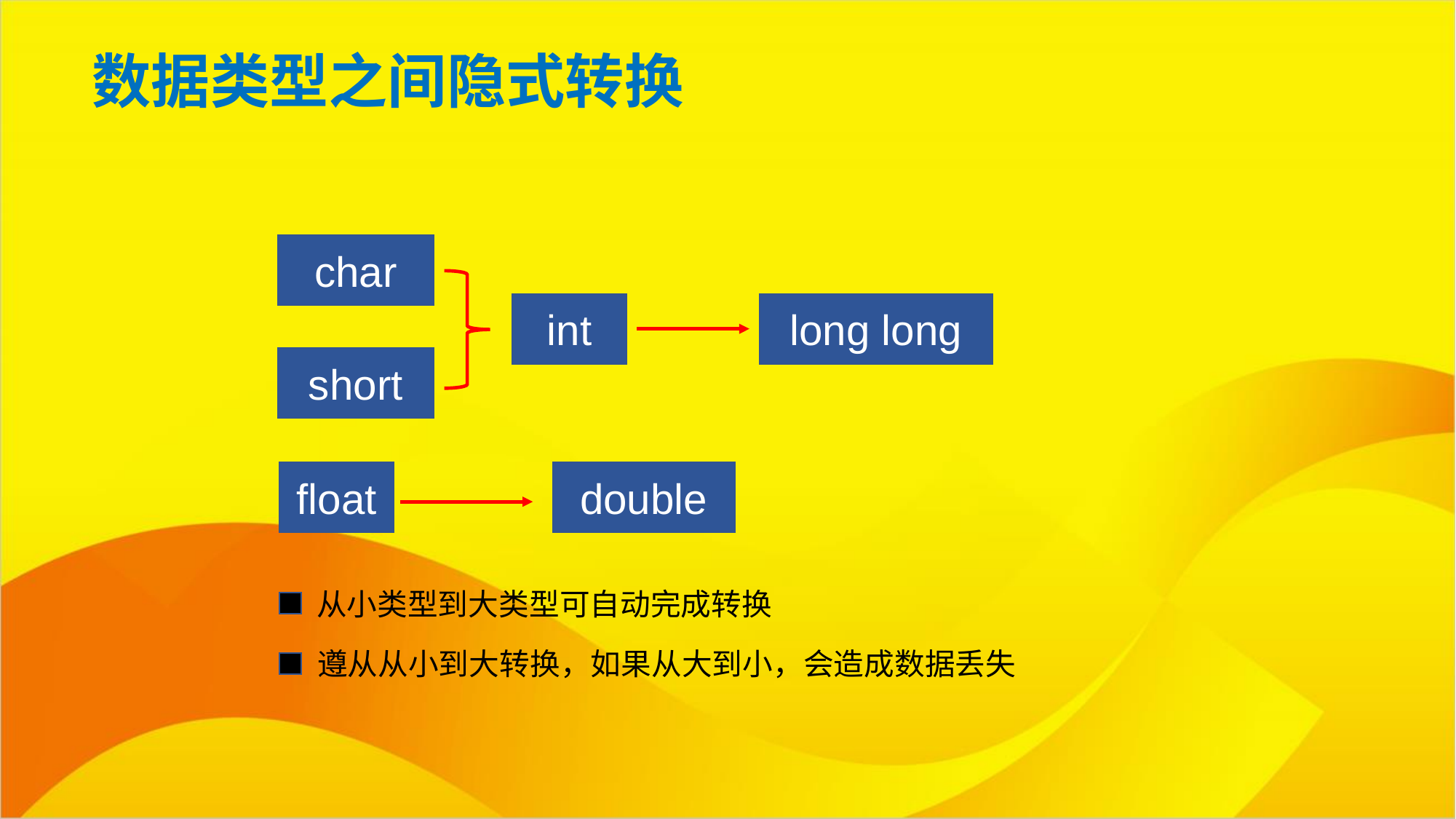

数据类型之间隐式转换

char

int
long long
short
float
double
从小类型到大类型可自动完成转换

遵从从小到大转换，如果从大到小，会造成数据丢失